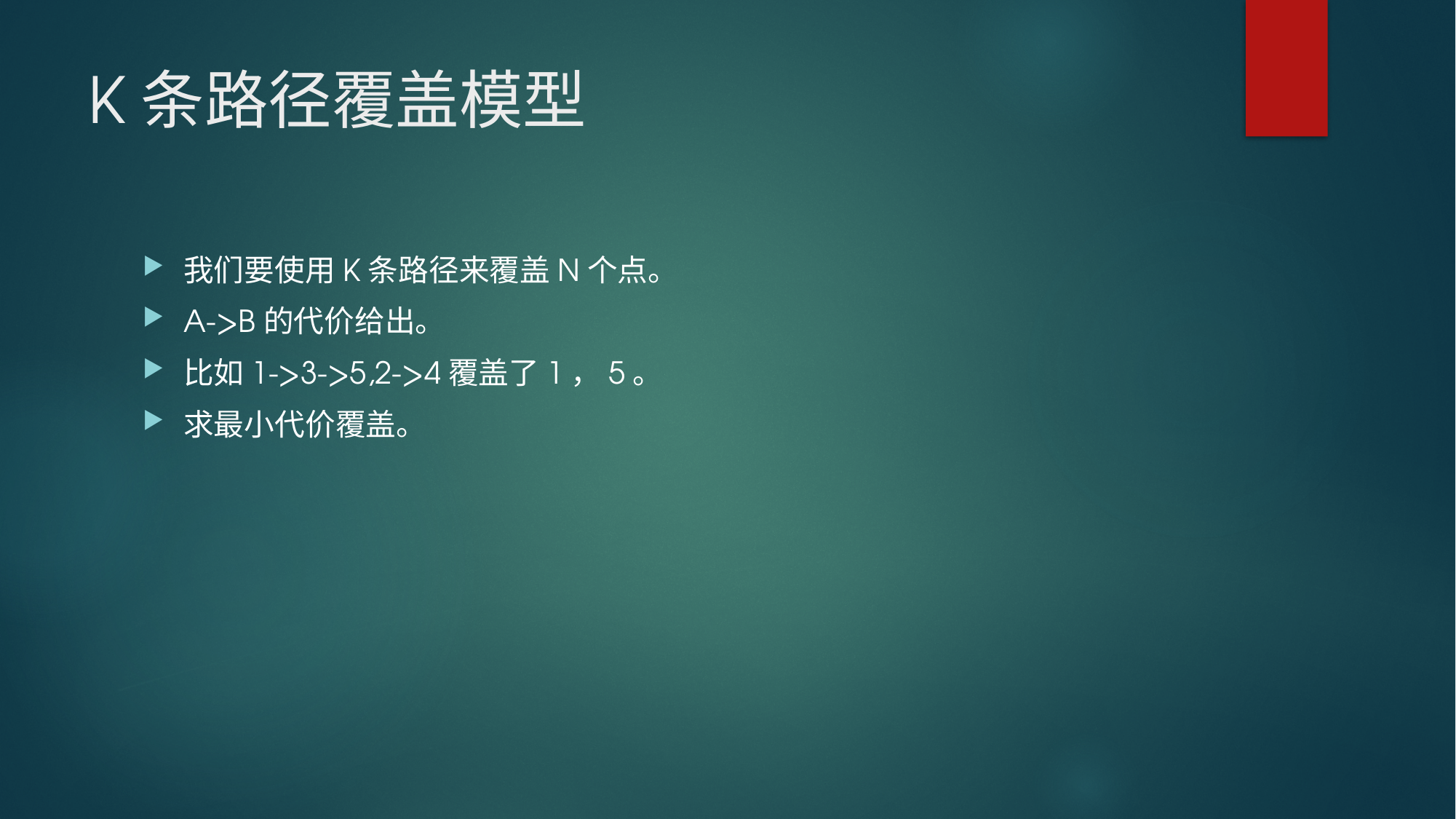

# K条路径覆盖模型
我们要使用K条路径来覆盖N个点。
A->B的代价给出。
比如1->3->5,2->4覆盖了1，5。
求最小代价覆盖。